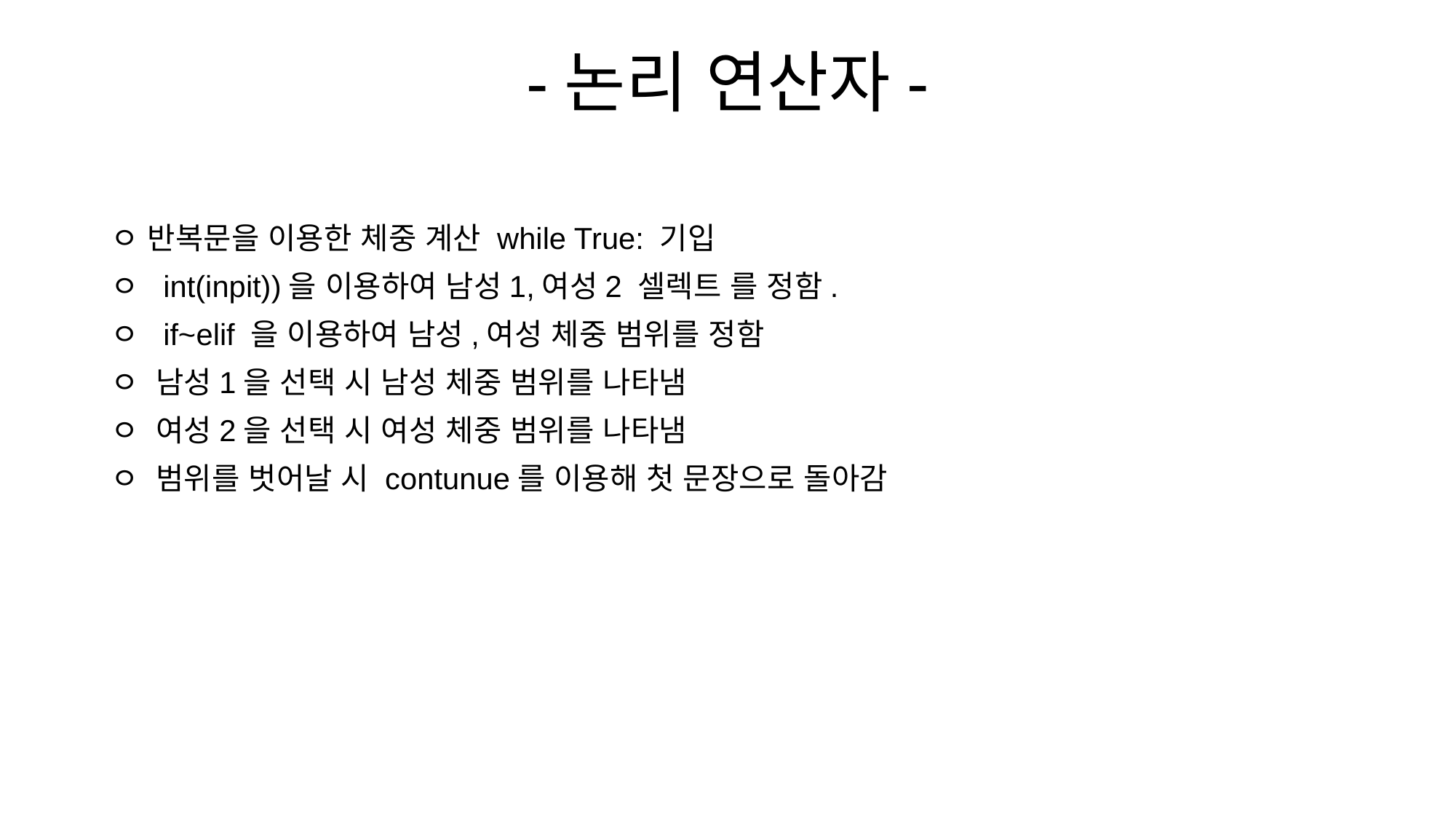

# -논리 연산자-
ㅇ 반복문을 이용한 체중 계산 while True: 기입
ㅇ  int(inpit))을 이용하여 남성1,여성2 셀렉트 를 정함.
ㅇ  if~elif 을 이용하여 남성,여성 체중 범위를 정함
ㅇ  남성1을 선택 시 남성 체중 범위를 나타냄
ㅇ  여성2을 선택 시 여성 체중 범위를 나타냄
ㅇ  범위를 벗어날 시 contunue를 이용해 첫 문장으로 돌아감